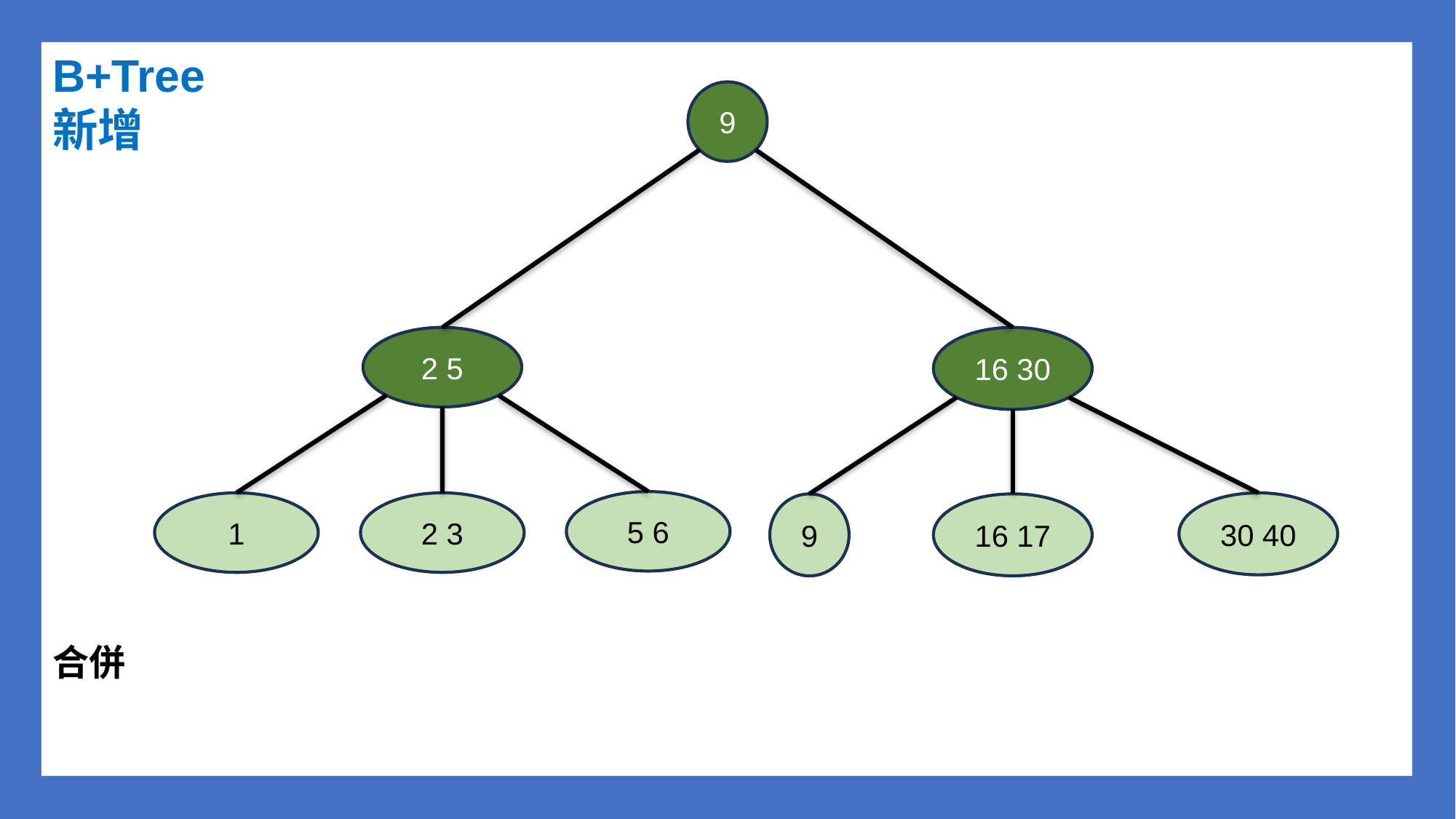

B+Tree
新增
9
2 5
16 30
5 6
2 3
1
30 40
16 17
9
合併